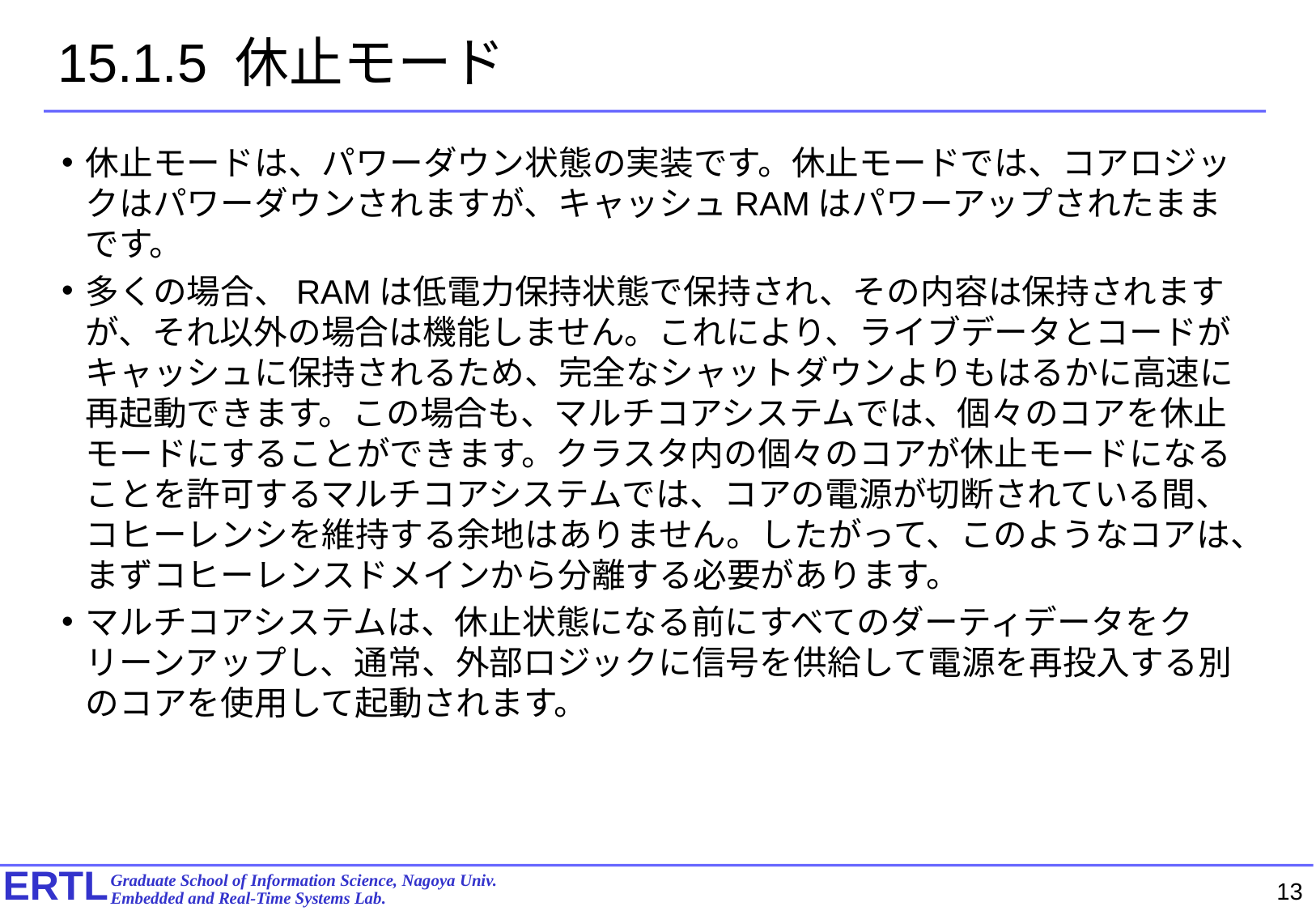

# 15.1.5 休止モード
休止モードは、パワーダウン状態の実装です。休止モードでは、コアロジックはパワーダウンされますが、キャッシュRAMはパワーアップされたままです。
多くの場合、RAMは低電力保持状態で保持され、その内容は保持されますが、それ以外の場合は機能しません。これにより、ライブデータとコードがキャッシュに保持されるため、完全なシャットダウンよりもはるかに高速に再起動できます。この場合も、マルチコアシステムでは、個々のコアを休止モードにすることができます。クラスタ内の個々のコアが休止モードになることを許可するマルチコアシステムでは、コアの電源が切断されている間、コヒーレンシを維持する余地はありません。したがって、このようなコアは、まずコヒーレンスドメインから分離する必要があります。
マルチコアシステムは、休止状態になる前にすべてのダーティデータをクリーンアップし、通常、外部ロジックに信号を供給して電源を再投入する別のコアを使用して起動されます。
13